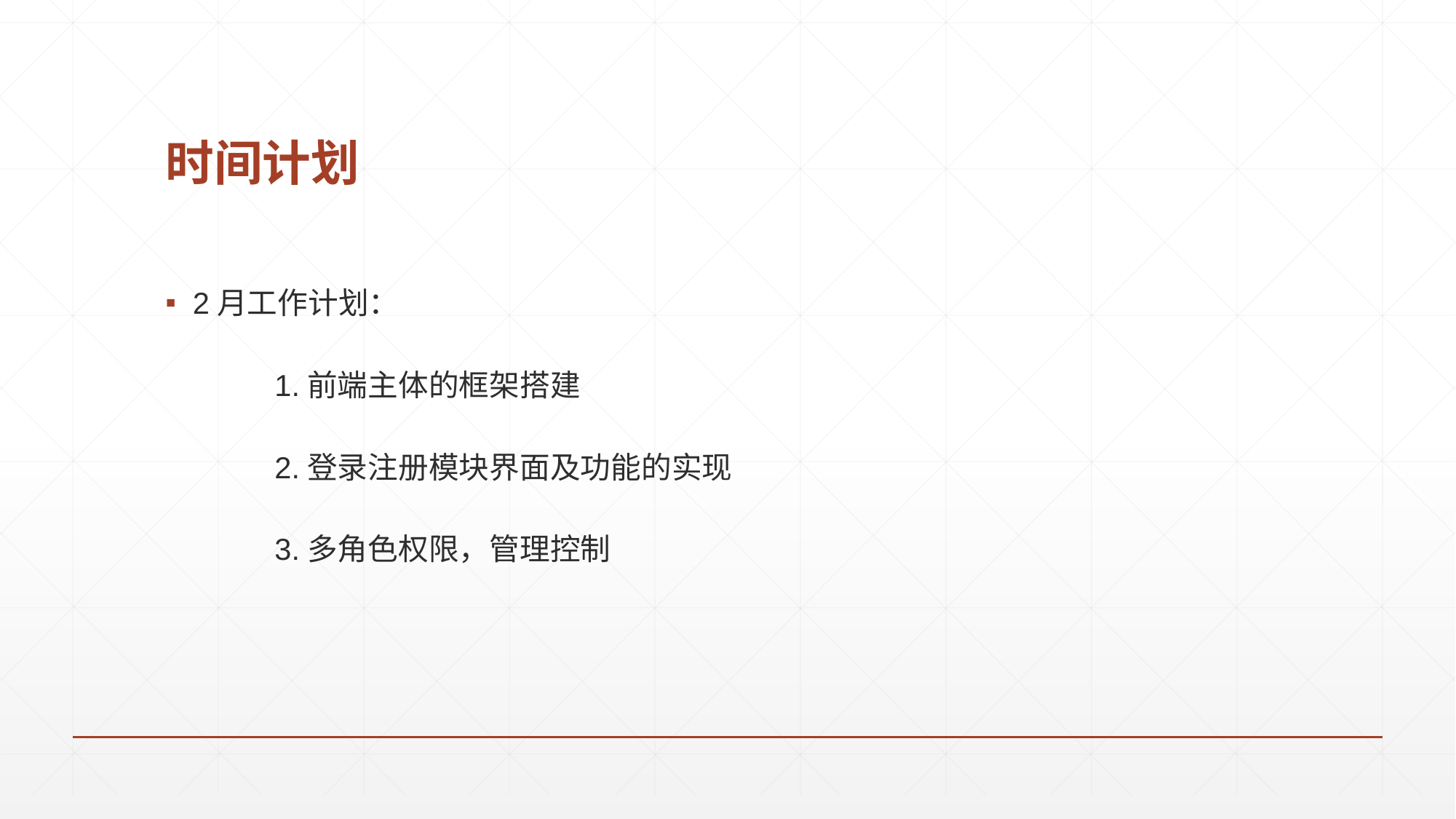

# 时间计划

2月工作计划：
	1.前端主体的框架搭建
	2.登录注册模块界面及功能的实现
 	3.多角色权限，管理控制